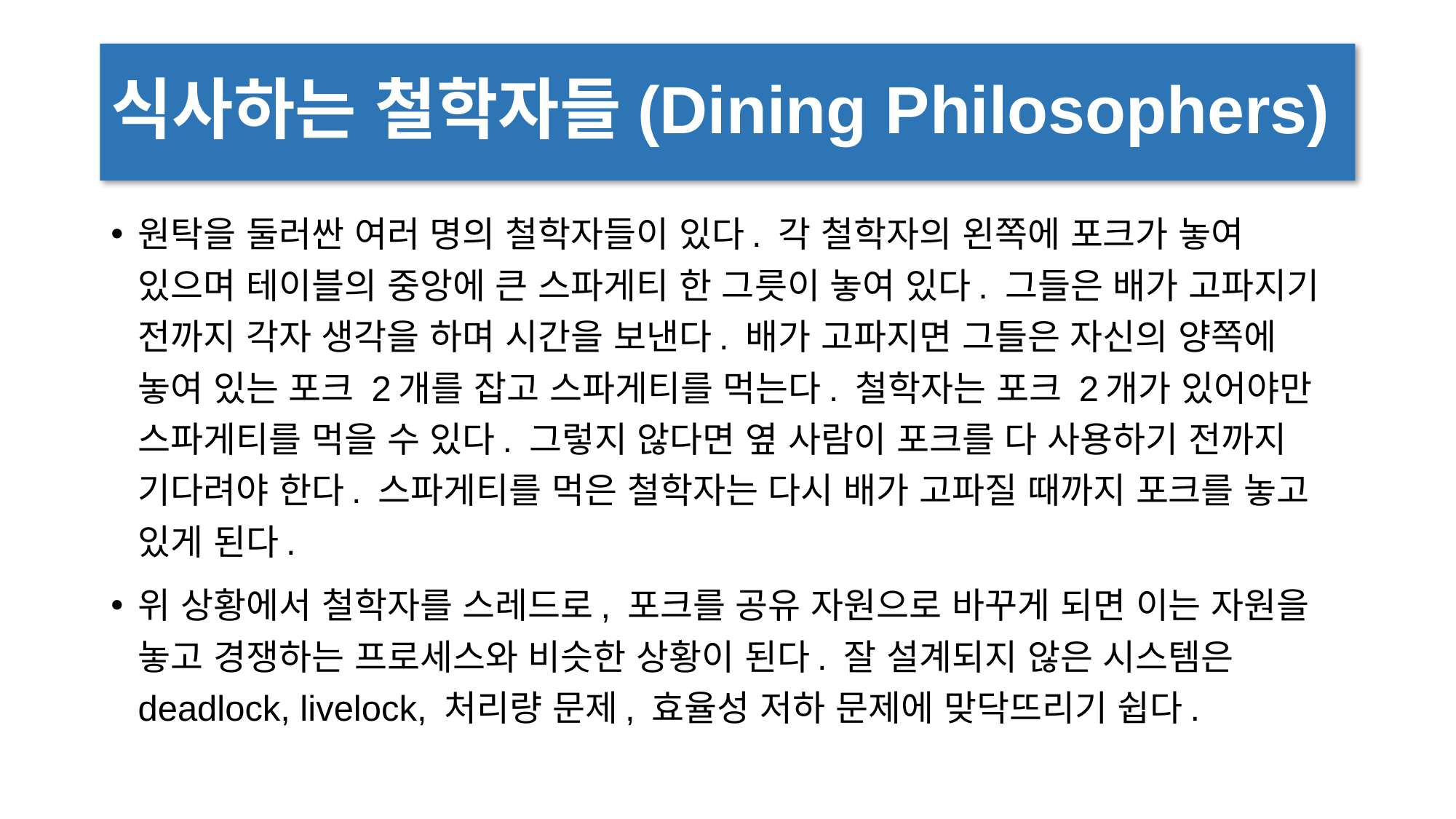

# 식사하는 철학자들(Dining Philosophers)
원탁을 둘러싼 여러 명의 철학자들이 있다. 각 철학자의 왼쪽에 포크가 놓여 있으며 테이블의 중앙에 큰 스파게티 한 그릇이 놓여 있다. 그들은 배가 고파지기 전까지 각자 생각을 하며 시간을 보낸다. 배가 고파지면 그들은 자신의 양쪽에 놓여 있는 포크 2개를 잡고 스파게티를 먹는다. 철학자는 포크 2개가 있어야만 스파게티를 먹을 수 있다. 그렇지 않다면 옆 사람이 포크를 다 사용하기 전까지 기다려야 한다. 스파게티를 먹은 철학자는 다시 배가 고파질 때까지 포크를 놓고 있게 된다.
위 상황에서 철학자를 스레드로, 포크를 공유 자원으로 바꾸게 되면 이는 자원을 놓고 경쟁하는 프로세스와 비슷한 상황이 된다. 잘 설계되지 않은 시스템은 deadlock, livelock, 처리량 문제, 효율성 저하 문제에 맞닥뜨리기 쉽다.